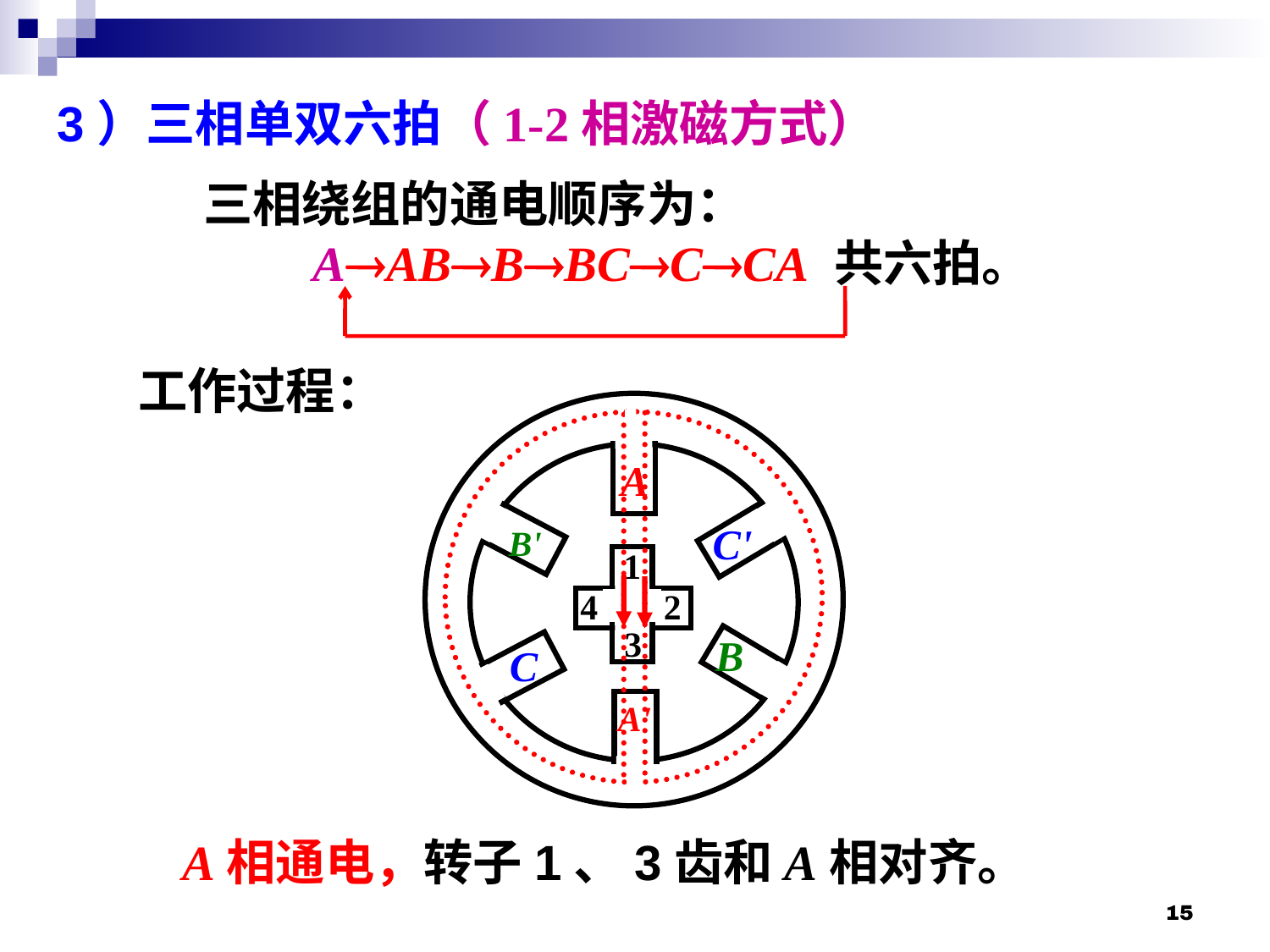

3）三相单双六拍（1-2相激磁方式）
三相绕组的通电顺序为：
        A→AB→B→BC→C→CA 共六拍。

工作过程：

A
C'
B'
B
C
A'

1

4
2
3
A相通电，转子1、3齿和A相对齐。
15